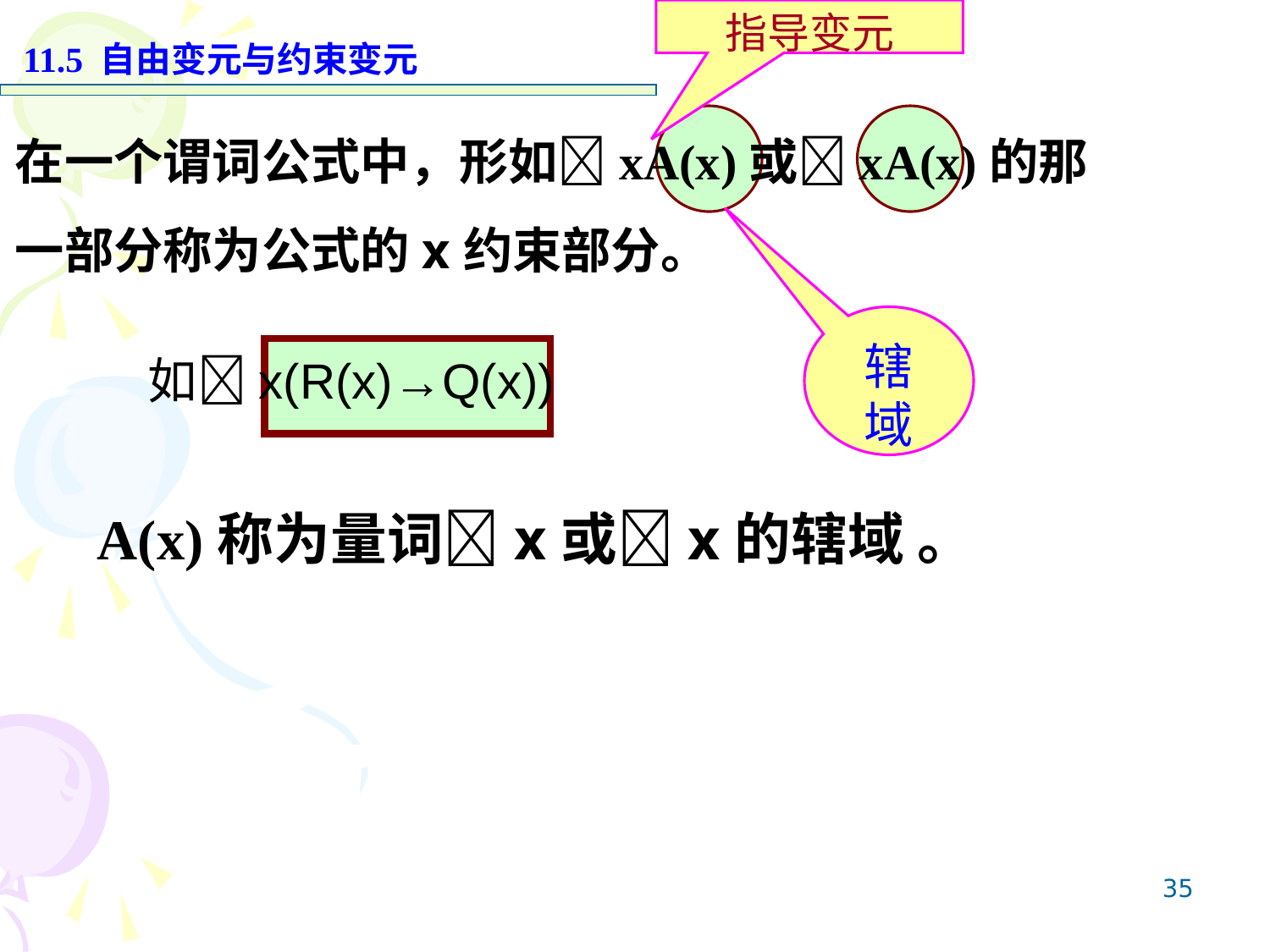

指导变元
11.5 自由变元与约束变元

在一个谓词公式中，形如∀xA(x)或∃xA(x)的那
一部分称为公式的x约束部分。

辖域

如∀x(R(x)→Q(x))
A(x)称为量词∀x或∃x的辖域 。
35